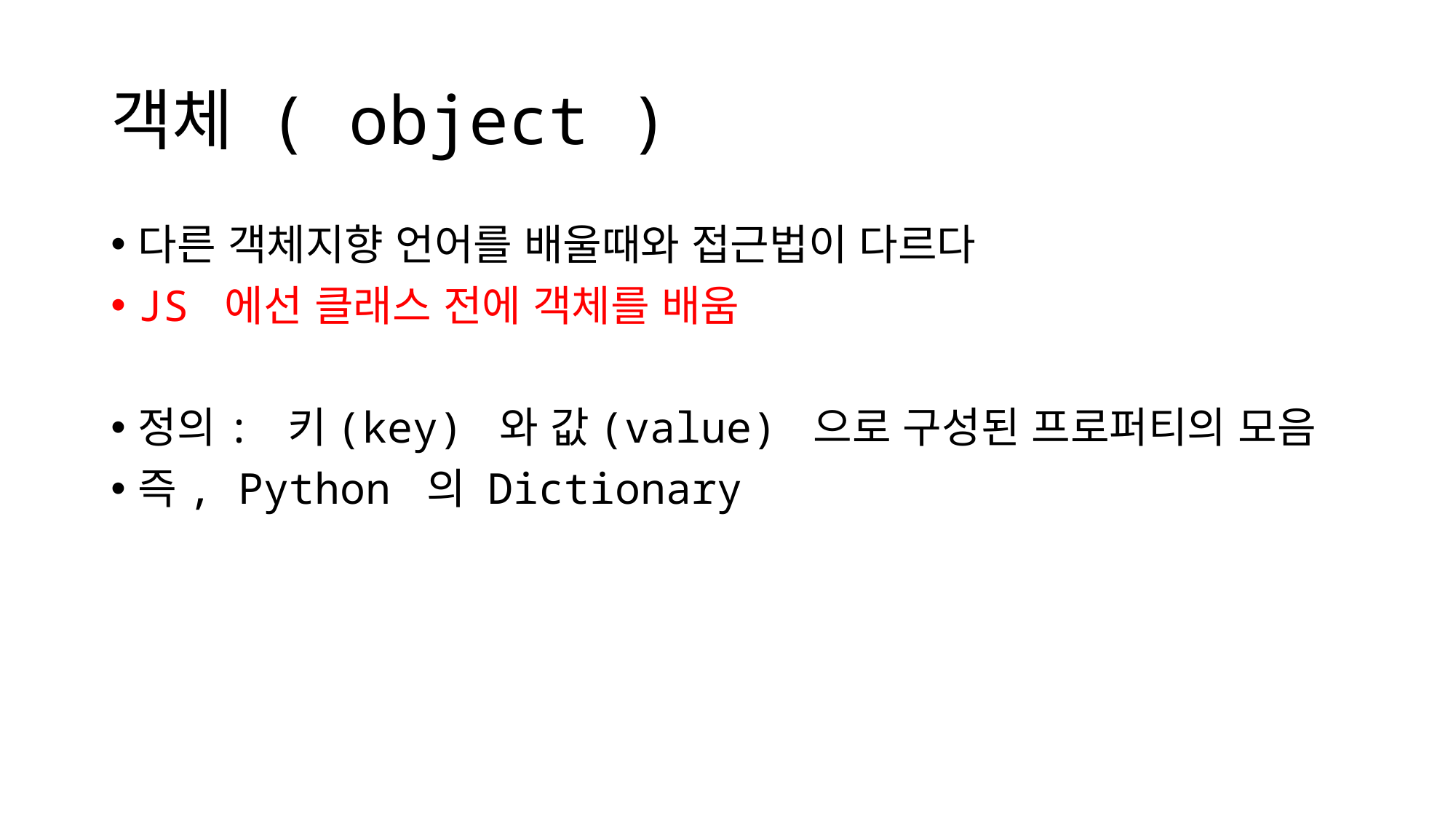

# 객체 ( object )
다른 객체지향 언어를 배울때와 접근법이 다르다
JS 에선 클래스 전에 객체를 배움

정의: 키(key) 와 값(value) 으로 구성된 프로퍼티의 모음
즉, Python 의 Dictionary